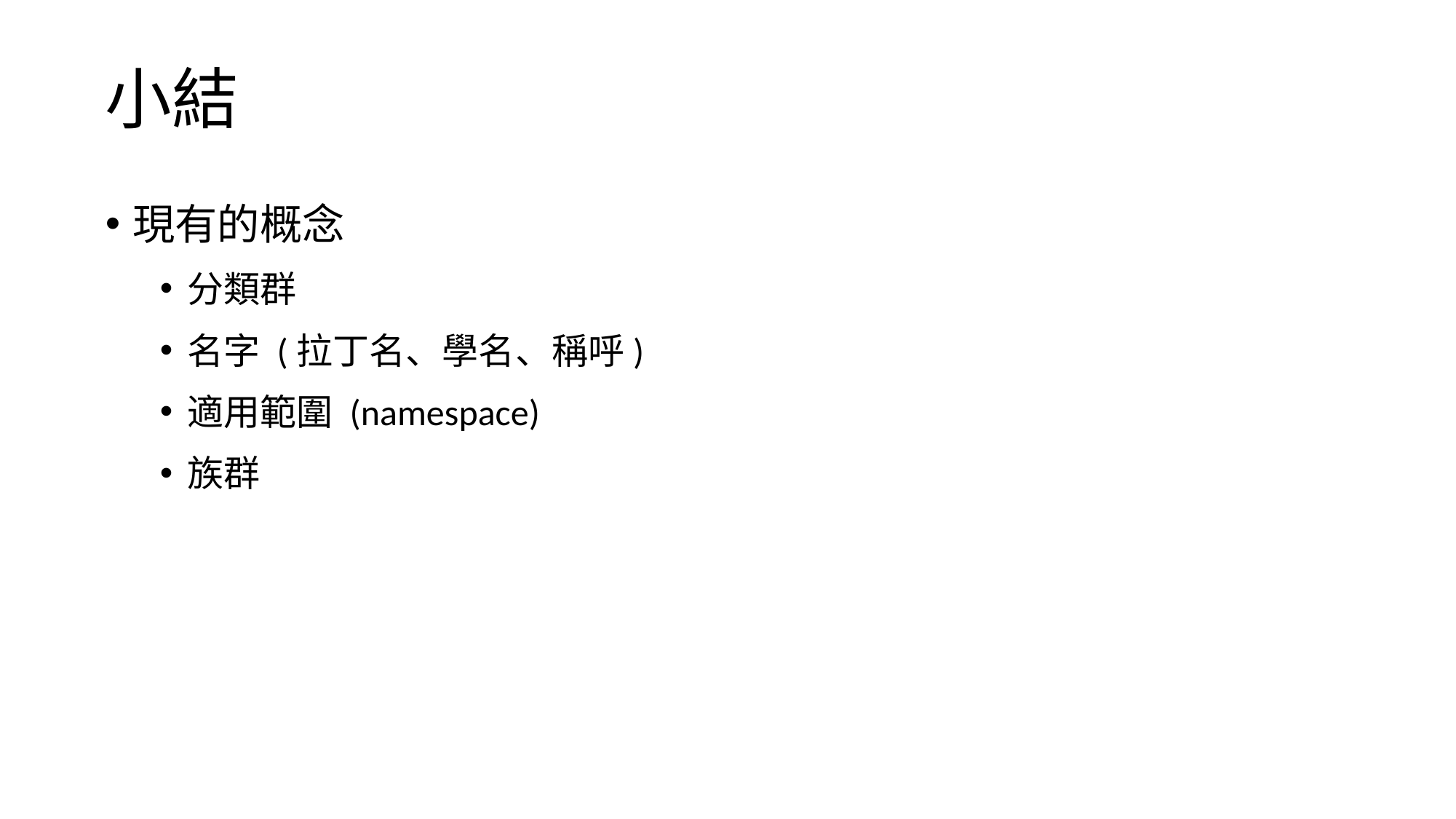

# 小結
現有的概念
分類群
名字 (拉丁名、學名、稱呼)
適用範圍 (namespace)
族群
5